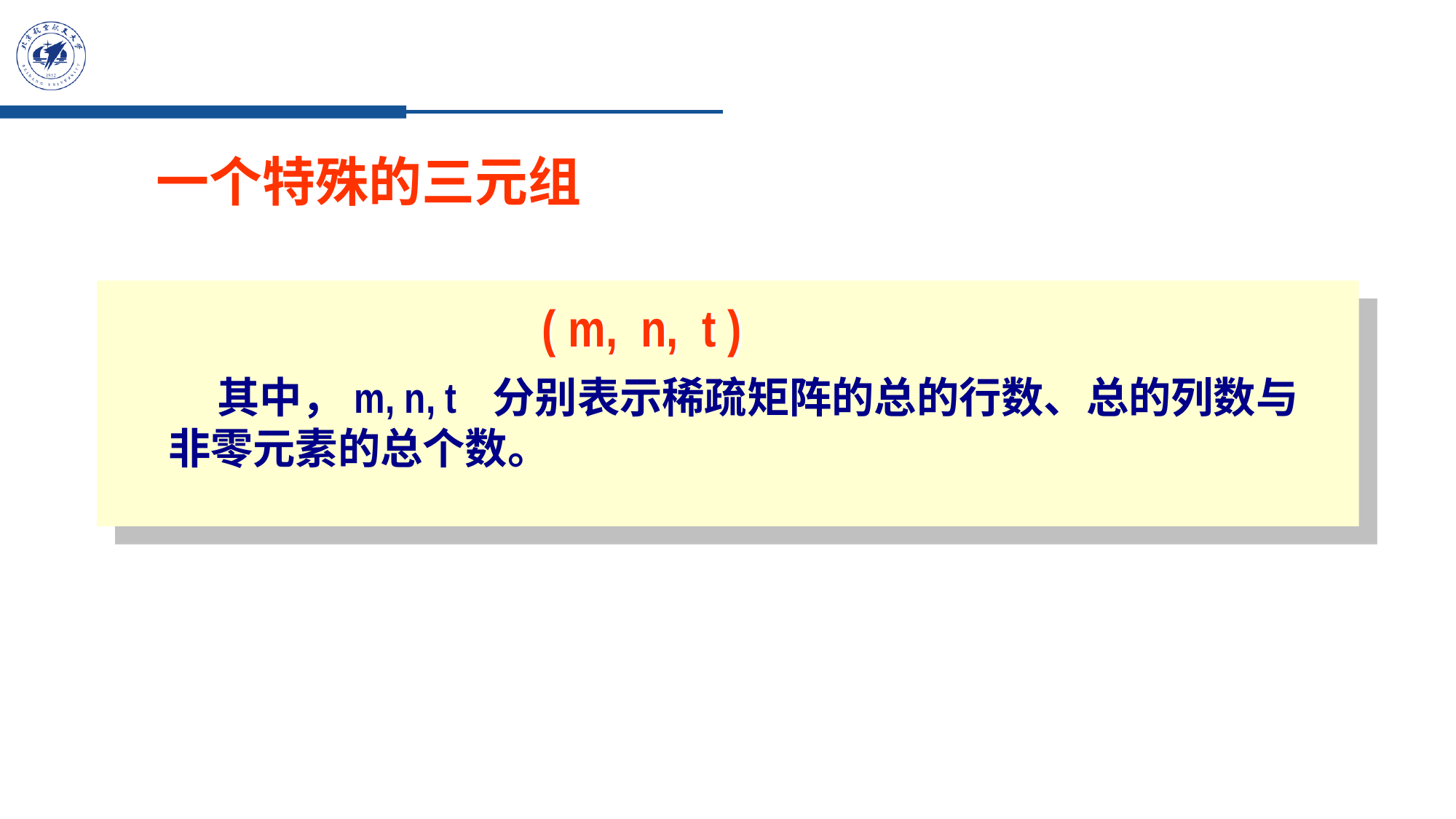

一个特殊的三元组

( m,  n,  t )
    其中，m, n, t 分别表示稀疏矩阵的总的行数、总的列数与非零元素的总个数。